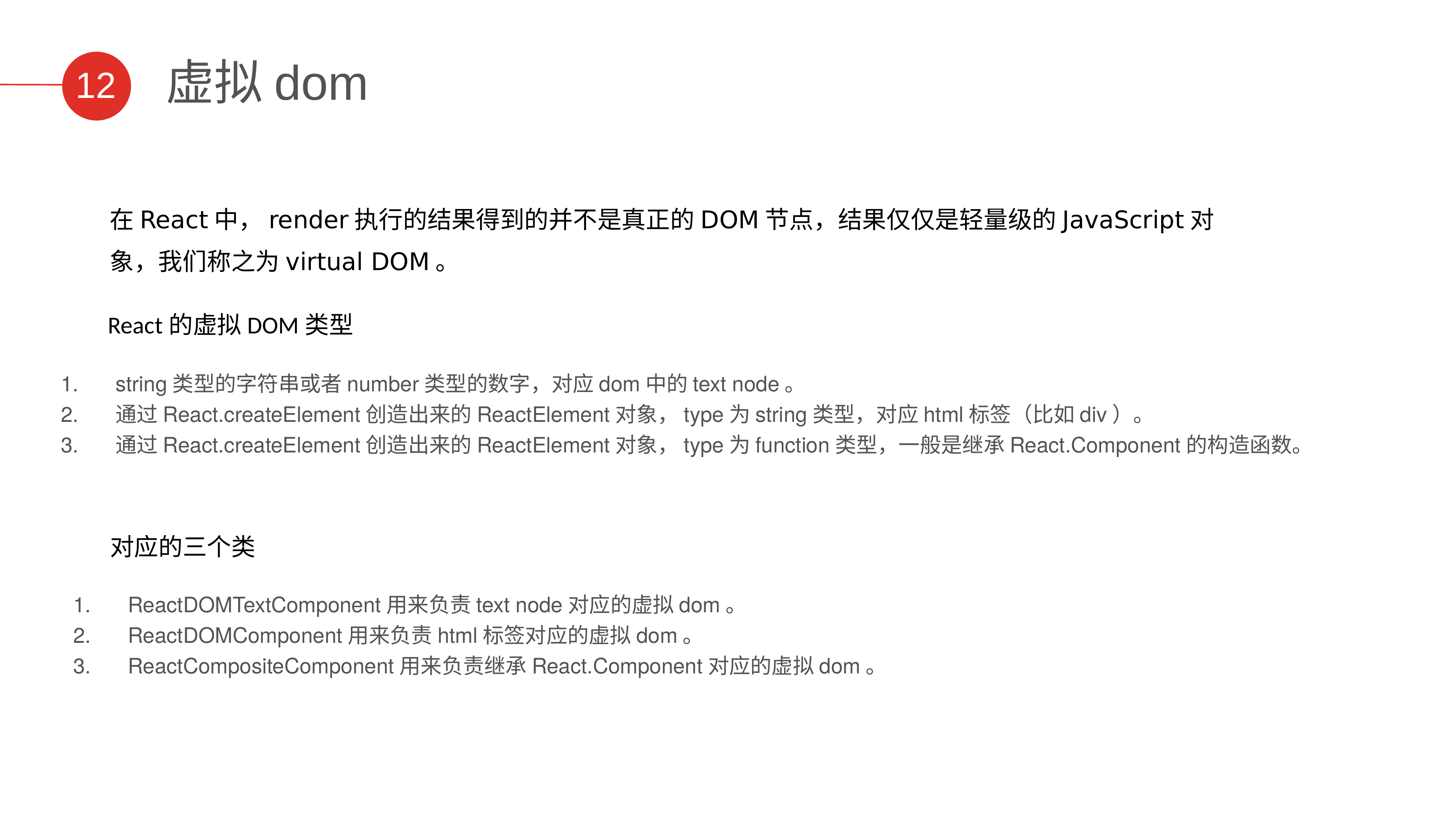

虚拟dom

12

在React中，render执行的结果得到的并不是真正的DOM节点，结果仅仅是轻量级的JavaScript对象，我们称之为virtual DOM。
React的虚拟DOM类型
	1.	string类型的字符串或者number类型的数字，对应dom中的text node。
	2.	通过React.createElement创造出来的ReactElement对象，type为string类型，对应html标签（比如div）。
	3.	通过React.createElement创造出来的ReactElement对象，type为function类型，一般是继承React.Component的构造函数。
对应的三个类
	1.	ReactDOMTextComponent用来负责text node对应的虚拟dom。
	2.	ReactDOMComponent用来负责html标签对应的虚拟dom。
	3.	ReactCompositeComponent用来负责继承React.Component对应的虚拟dom。